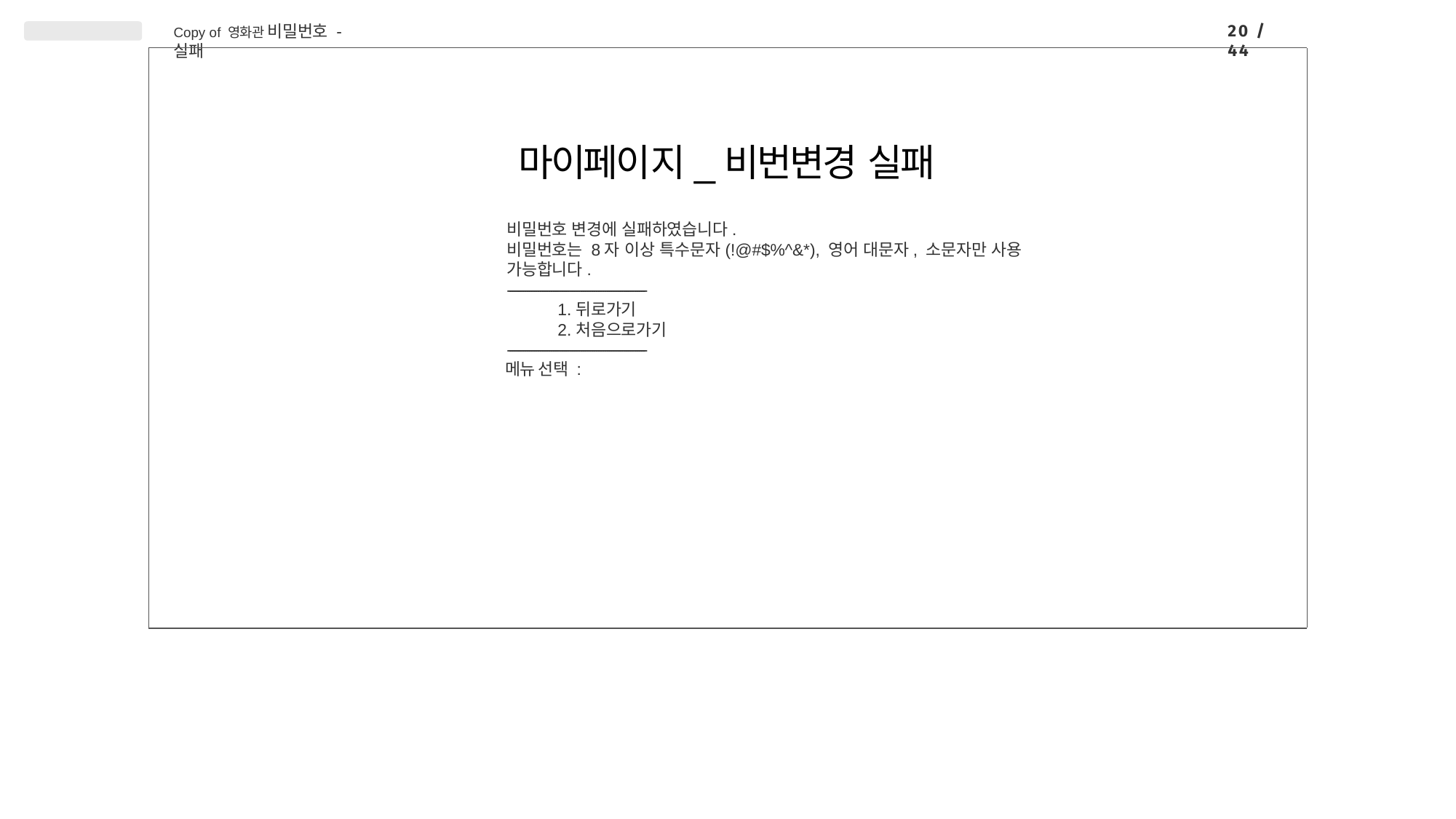

20 / 44
Copy of 영화관 비밀번호 - 실패

# 마이페이지_비번변경 실패
비밀번호 변경에 실패하였습니다.
비밀번호는 8자 이상 특수문자(!@#$%^&*), 영어 대문자, 소문자만 사용 가능합니다.
----------------------------------------------------------------
뒤로가기
처음으로가기
----------------------------------------------------------------
메뉴 선택 :